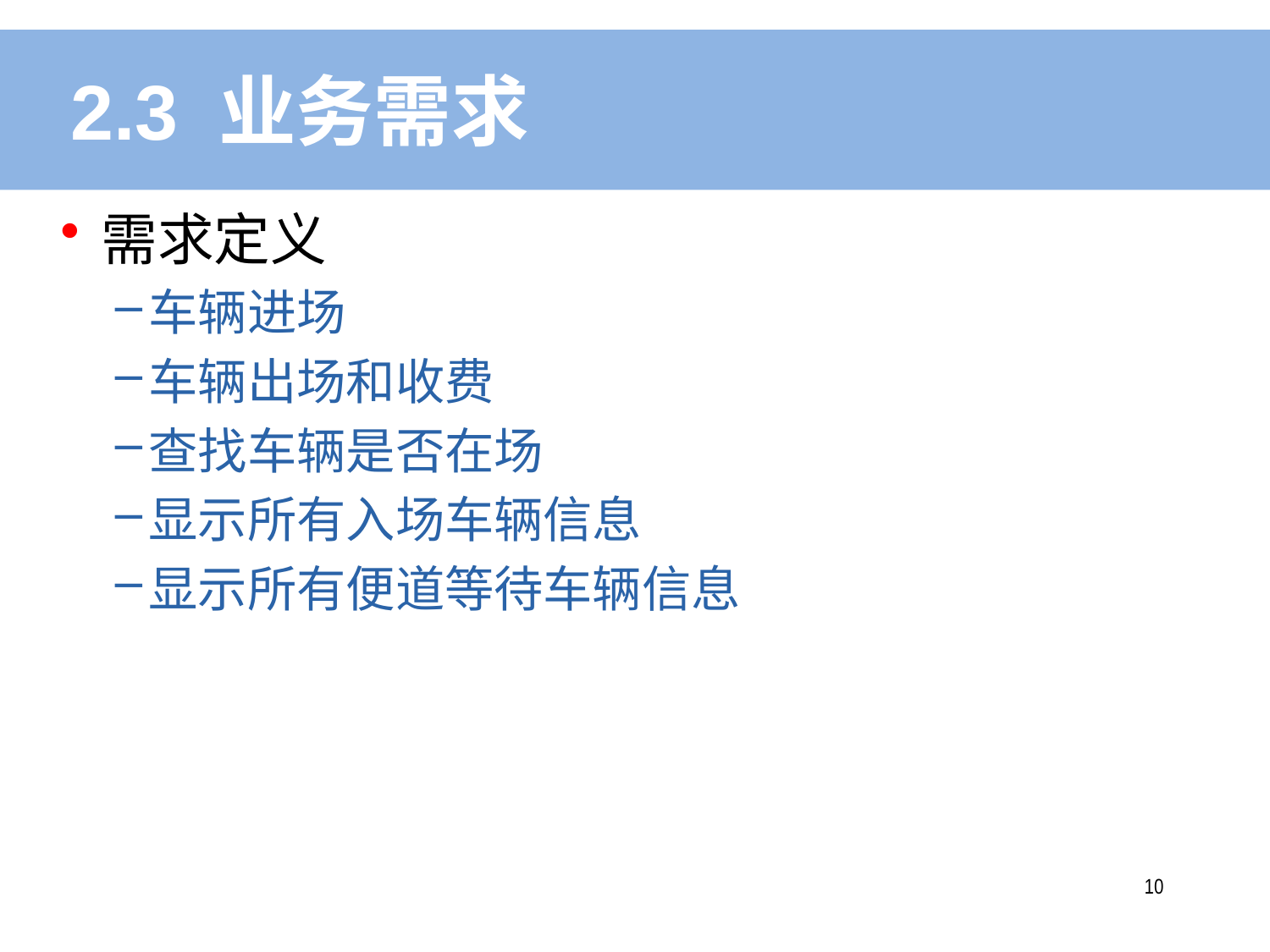

# 2.3 业务需求
需求定义
车辆进场
车辆出场和收费
查找车辆是否在场
显示所有入场车辆信息
显示所有便道等待车辆信息
10